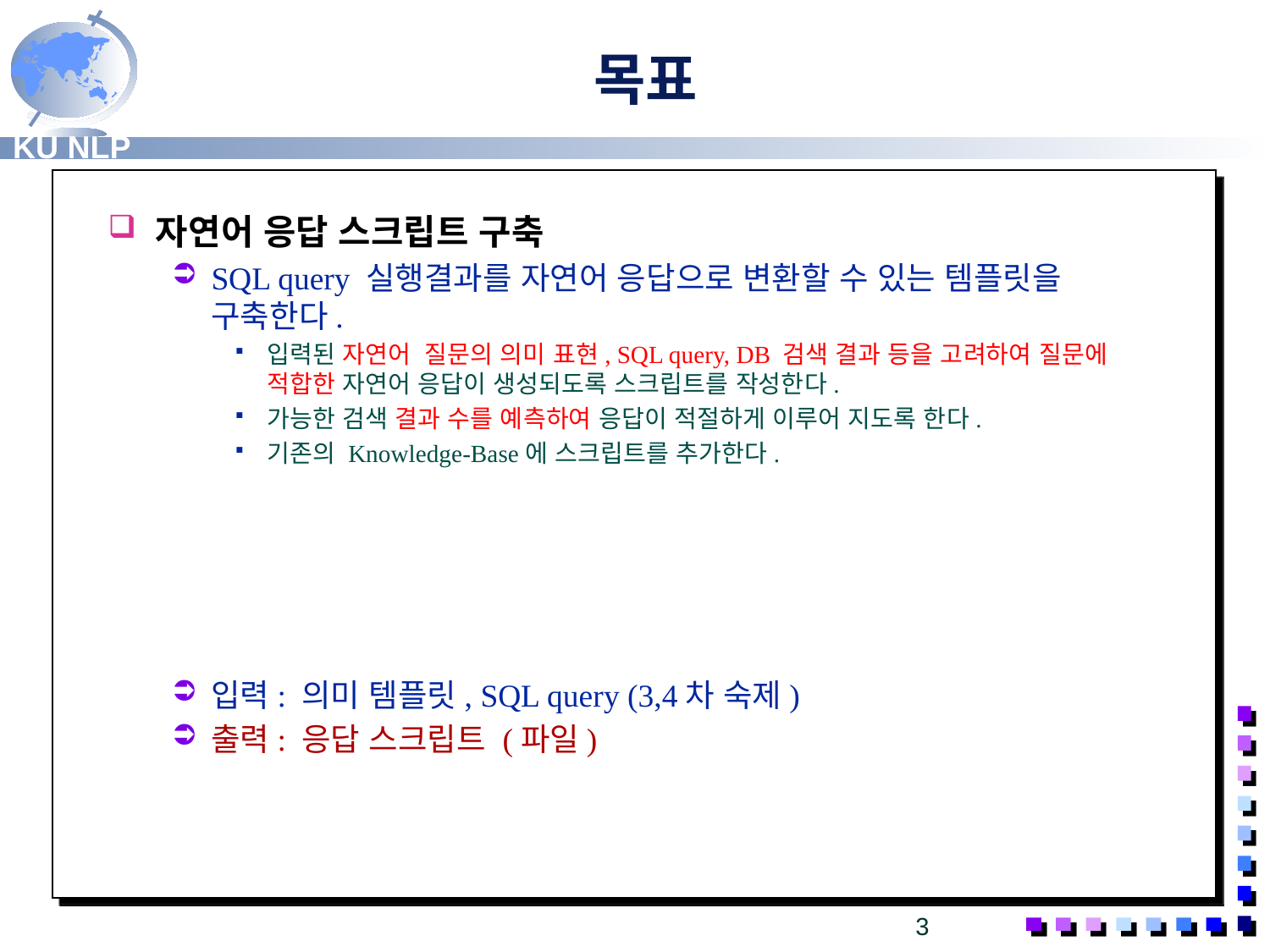

목표
자연어 응답 스크립트 구축
SQL query 실행결과를 자연어 응답으로 변환할 수 있는 템플릿을 구축한다.
입력된 자연어  질문의 의미 표현, SQL query, DB 검색 결과 등을 고려하여 질문에 적합한 자연어 응답이 생성되도록 스크립트를 작성한다.
가능한 검색 결과 수를 예측하여 응답이 적절하게 이루어 지도록 한다.
기존의 Knowledge-Base에 스크립트를 추가한다.

입력: 의미 템플릿, SQL query (3,4차 숙제)
출력: 응답 스크립트 (파일)
3